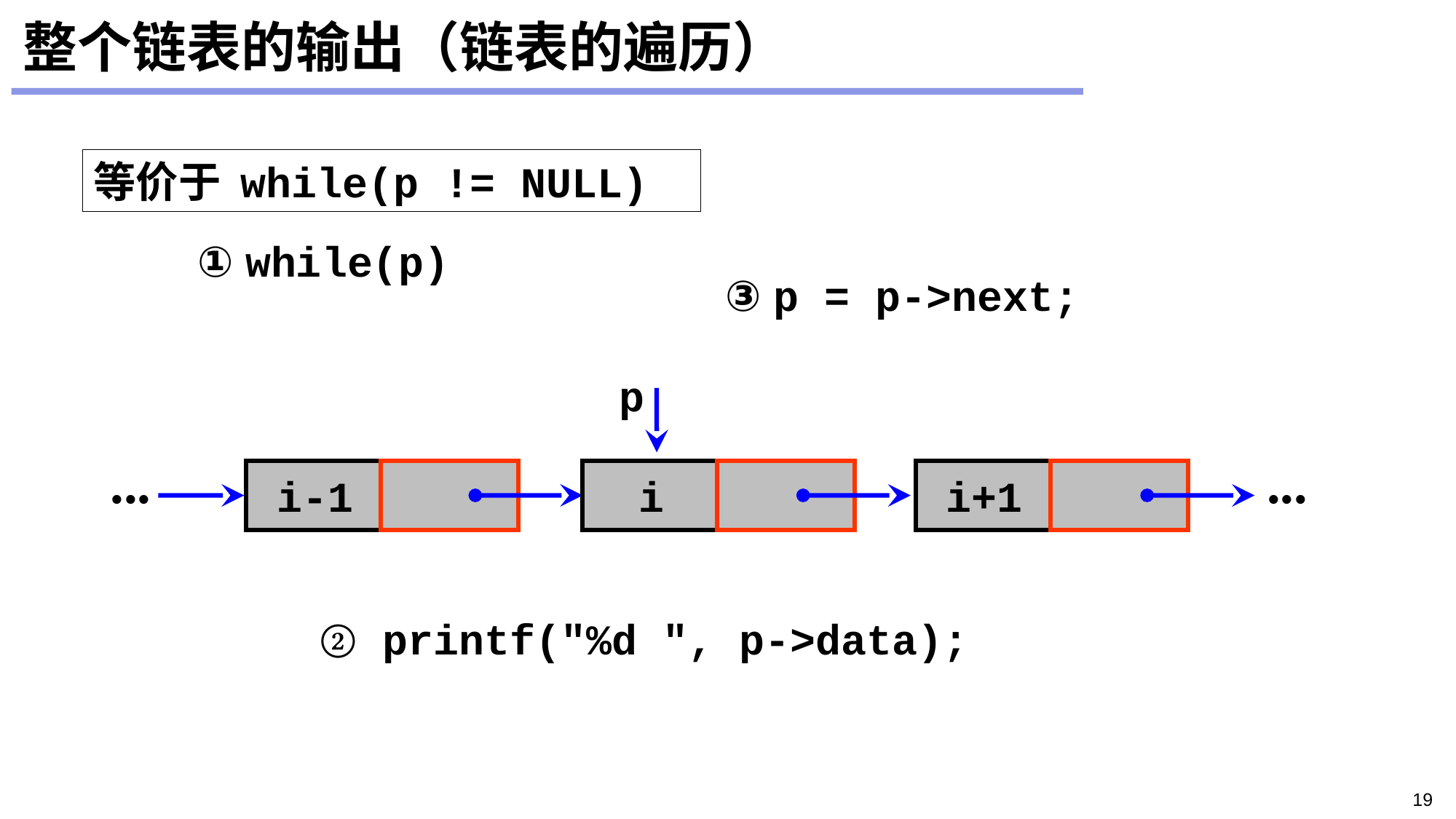

# 整个链表的输出（链表的遍历）

等价于 while(p != NULL)
① while(p)
③ p = p->next;

p

p

...
...
i-1

i

i+1

② printf("%d ", p->data);
19